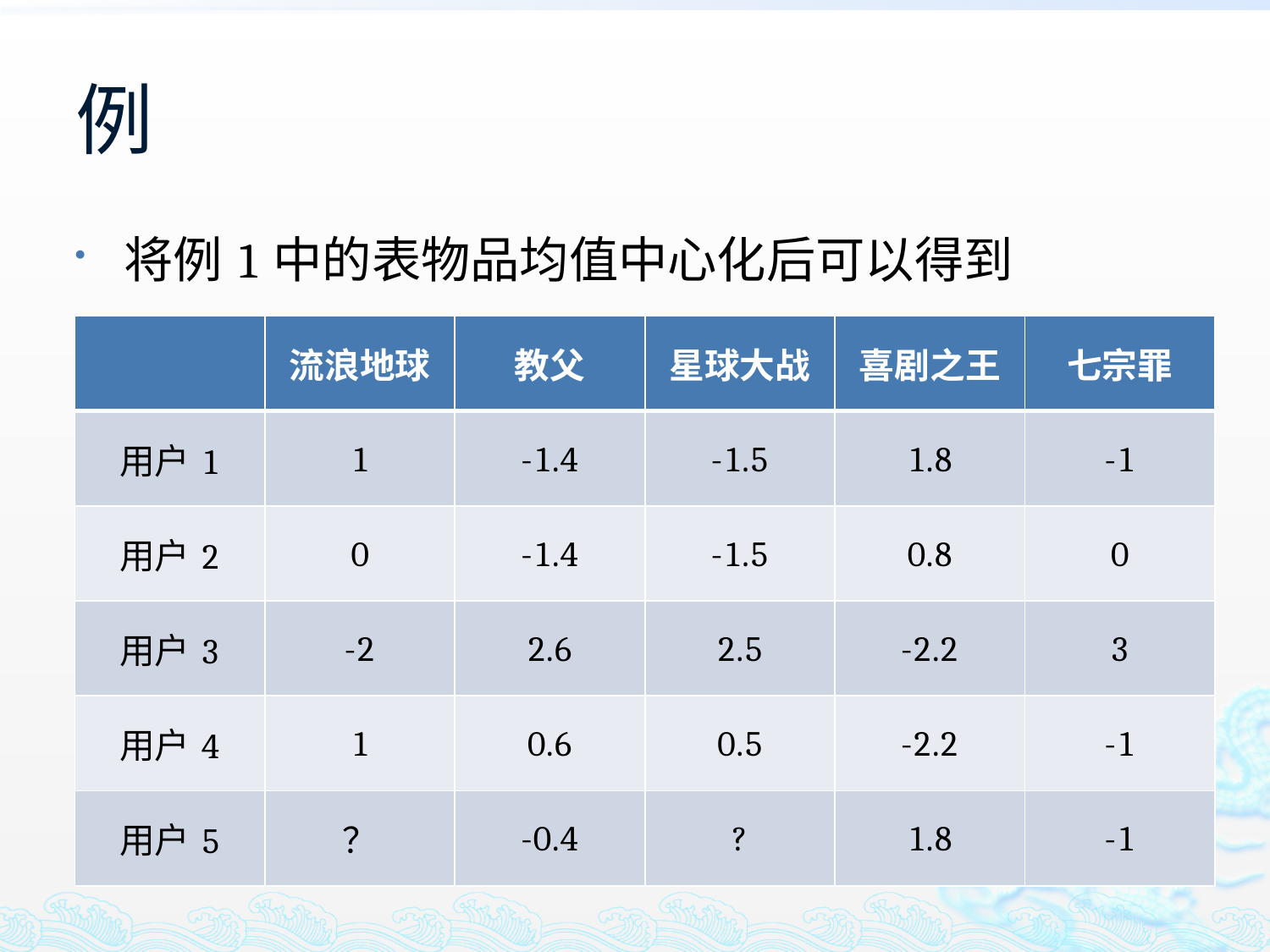

# 例
将例1中的表物品均值中心化后可以得到

|  | 流浪地球 | 教父 | 星球大战 | 喜剧之王 | 七宗罪 |
| --- | --- | --- | --- | --- | --- |
| 用户1 | 1 | -1.4 | -1.5 | 1.8 | -1 |
| 用户2 | 0 | -1.4 | -1.5 | 0.8 | 0 |
| 用户3 | -2 | 2.6 | 2.5 | -2.2 | 3 |
| 用户4 | 1 | 0.6 | 0.5 | -2.2 | -1 |
| 用户5 | ？ | -0.4 | ? | 1.8 | -1 |